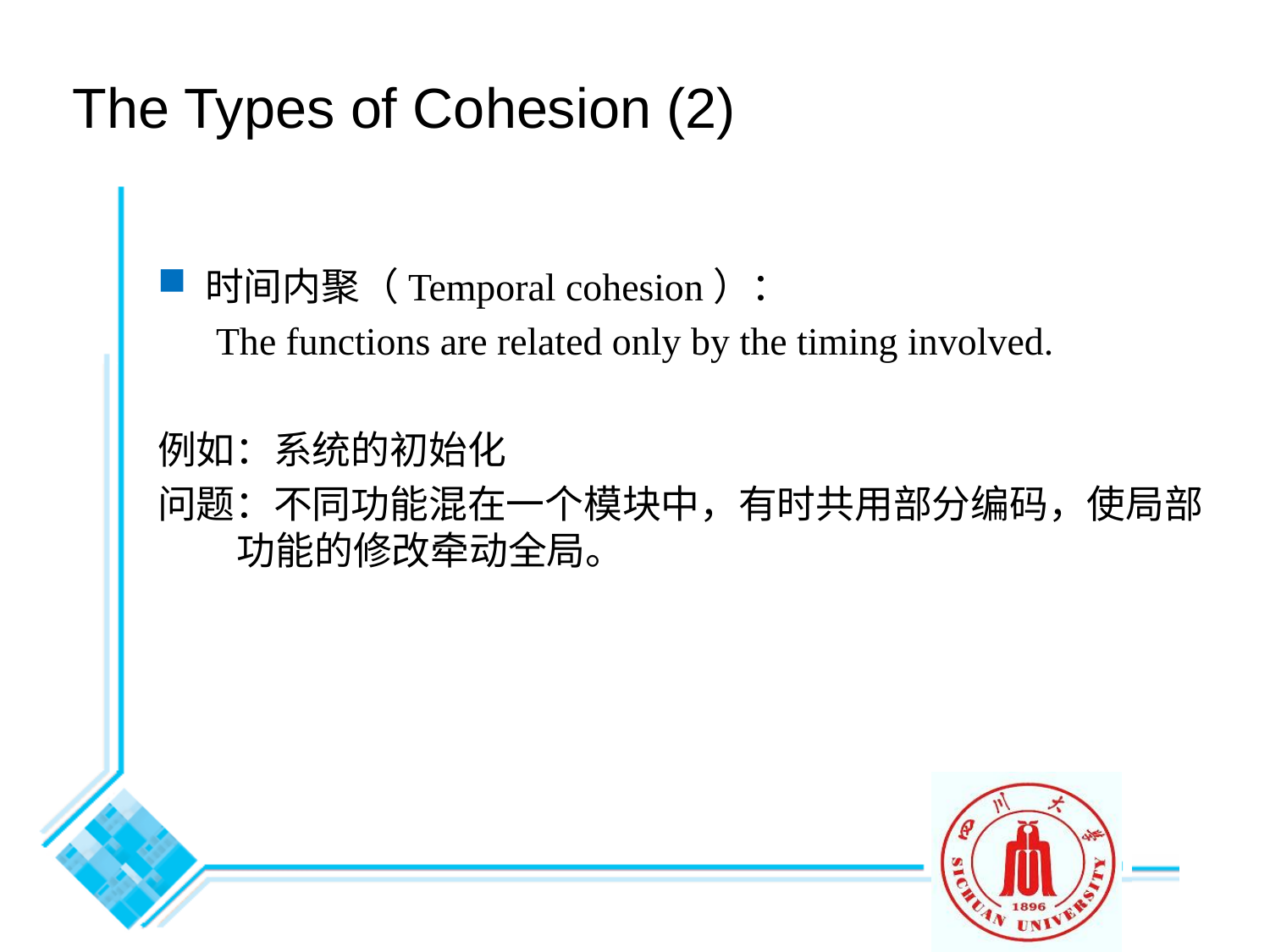

The Types of Cohesion (2)
时间内聚（Temporal cohesion）：
      The functions are related only by the timing involved.

例如：系统的初始化
问题：不同功能混在一个模块中，有时共用部分编码，使局部功能的修改牵动全局。